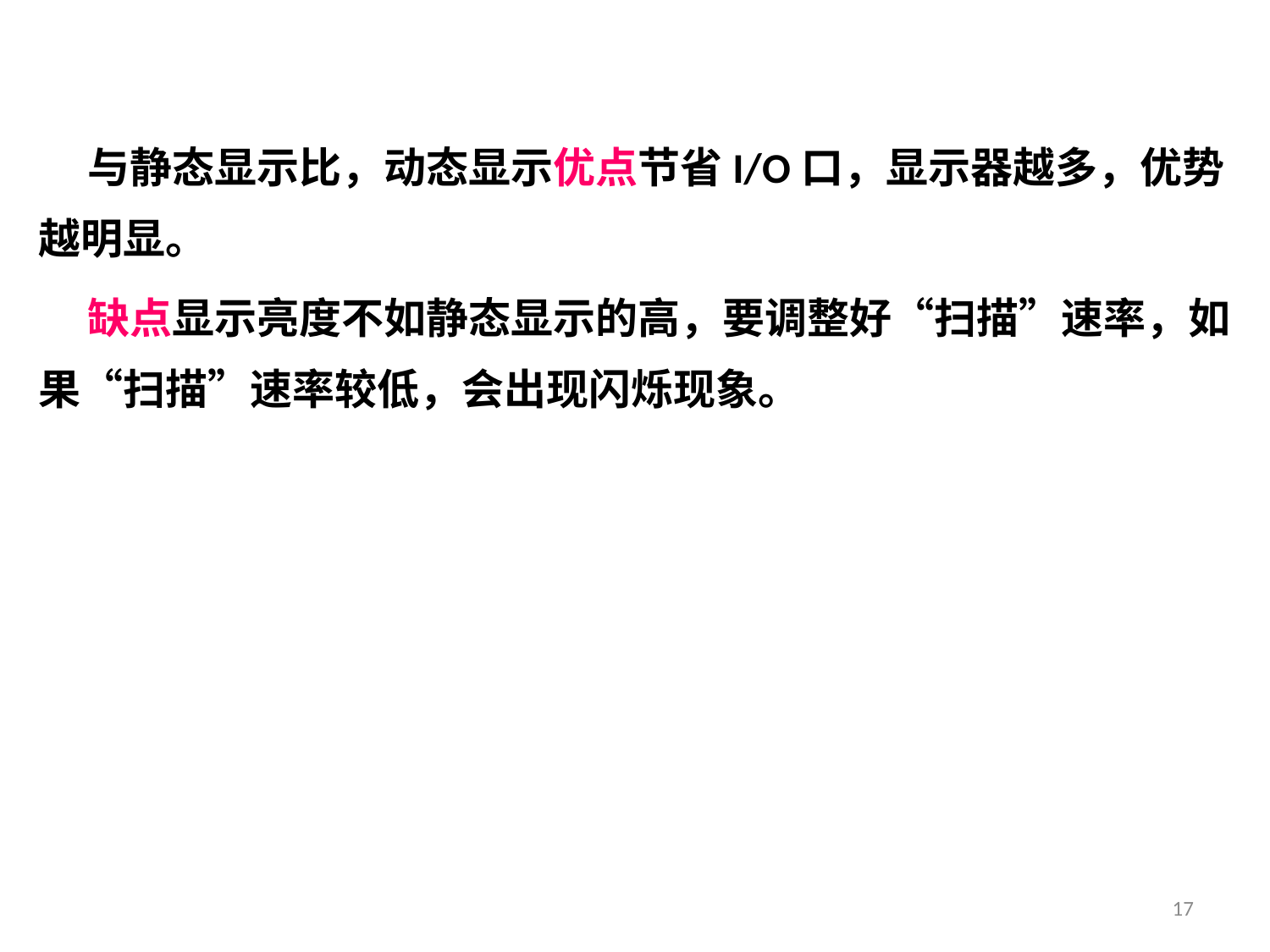

# 与静态显示比，动态显示优点节省I/O口，显示器越多，优势越明显。
缺点显示亮度不如静态显示的高，要调整好“扫描”速率，如果“扫描”速率较低，会出现闪烁现象。
17